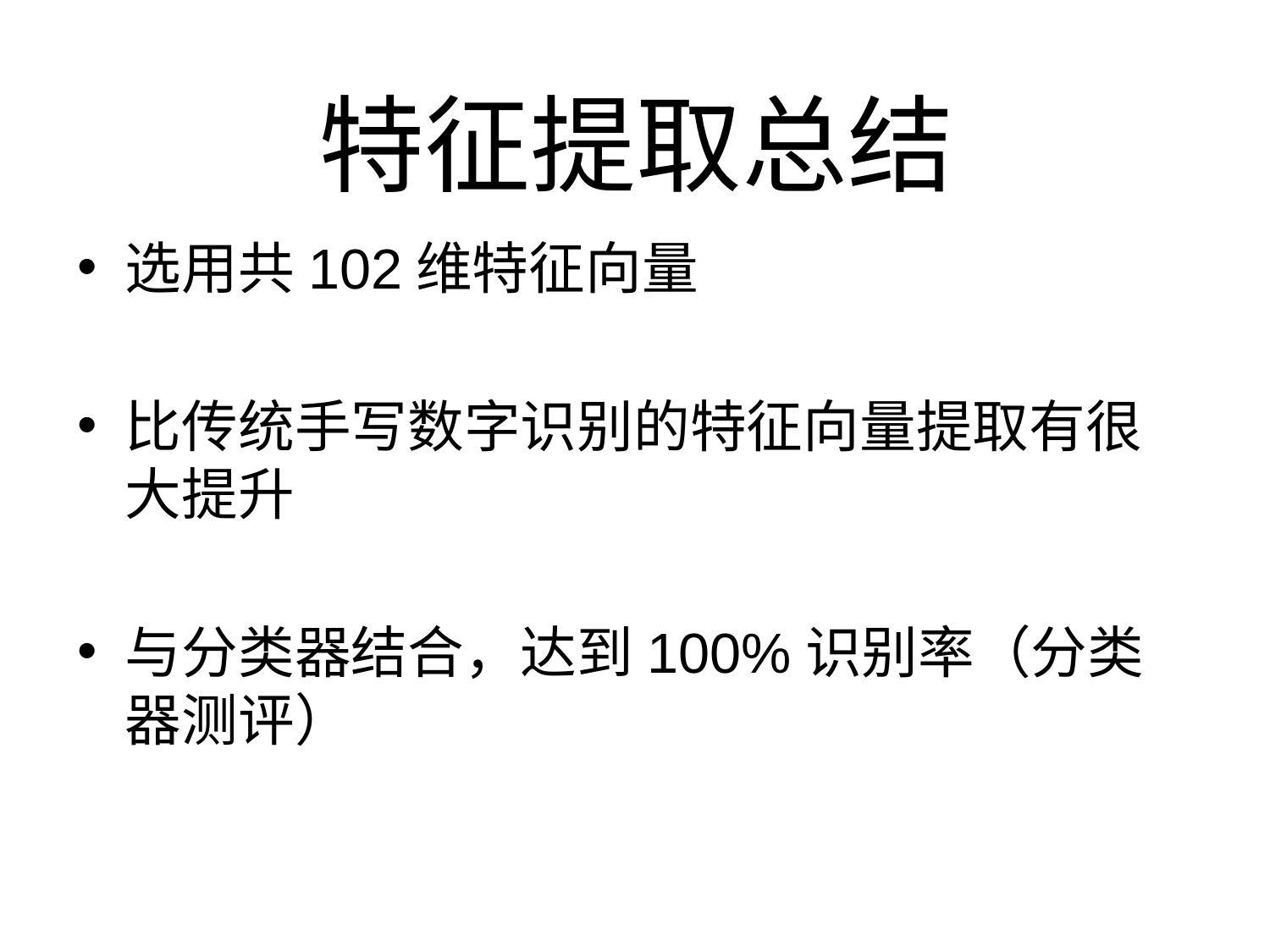

# 特征提取总结
选用共102维特征向量

比传统手写数字识别的特征向量提取有很大提升

与分类器结合，达到100%识别率（分类器测评）